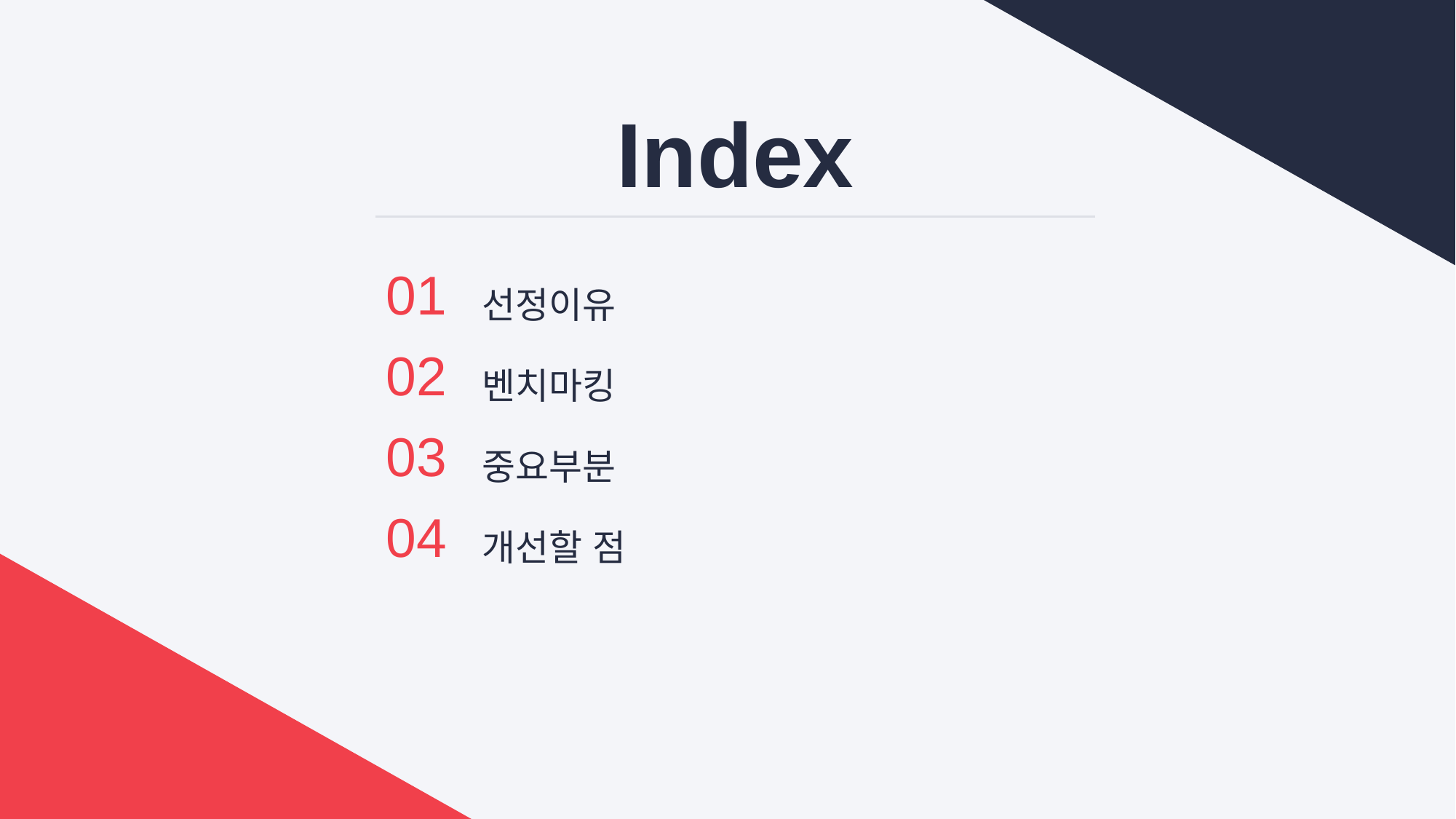

Index
01
02
03
04
선정이유
벤치마킹
중요부분
개선할 점